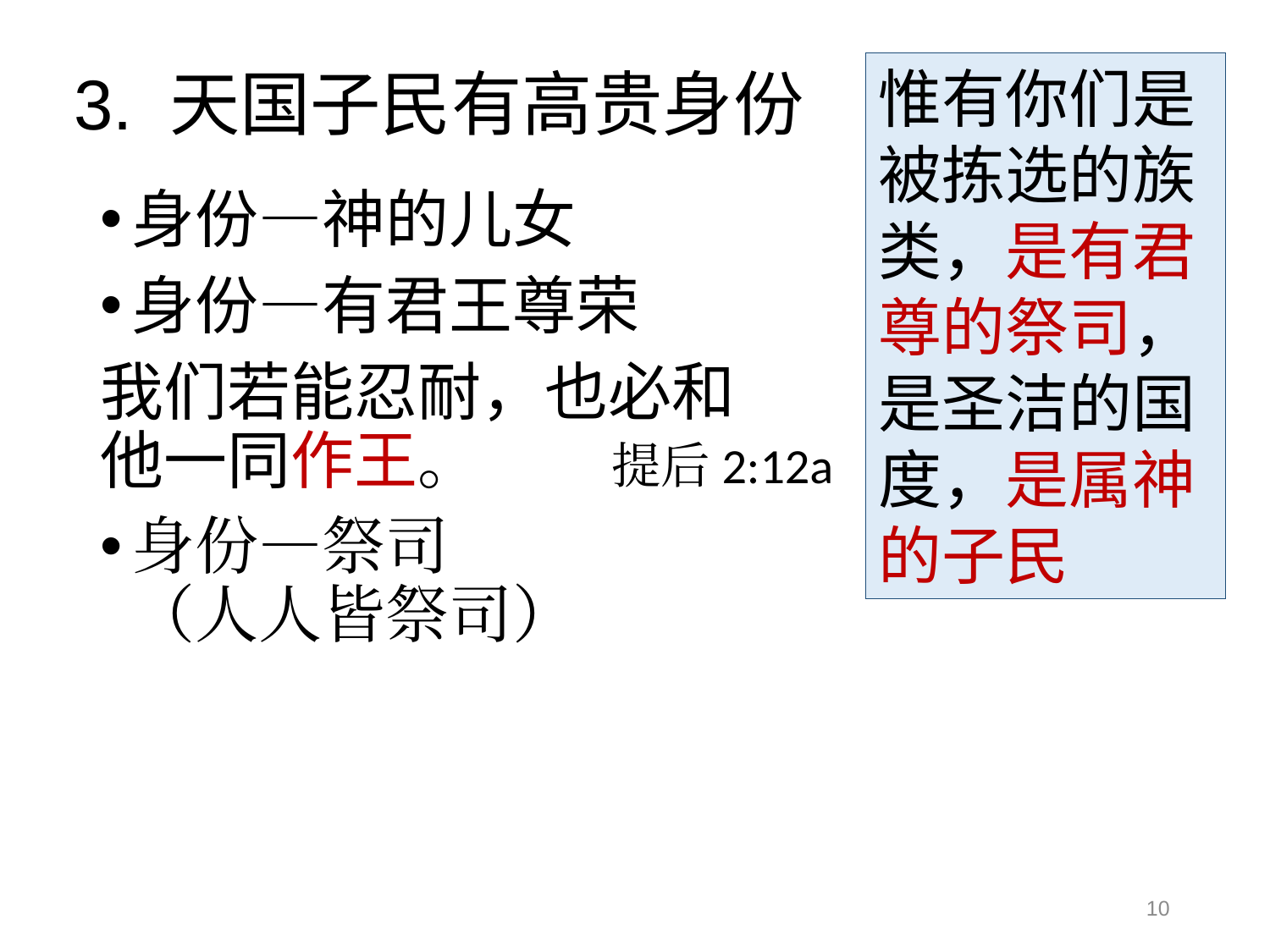

# 3. 天国子民有高贵身份
惟有你们是被拣选的族类，是有君尊的祭司，是圣洁的国度，是属神的子民
身份—神的儿女
身份—有君王尊荣
我们若能忍耐，也必和
他一同作王。        提后2:12a
身份—祭司
（人人皆祭司）
10